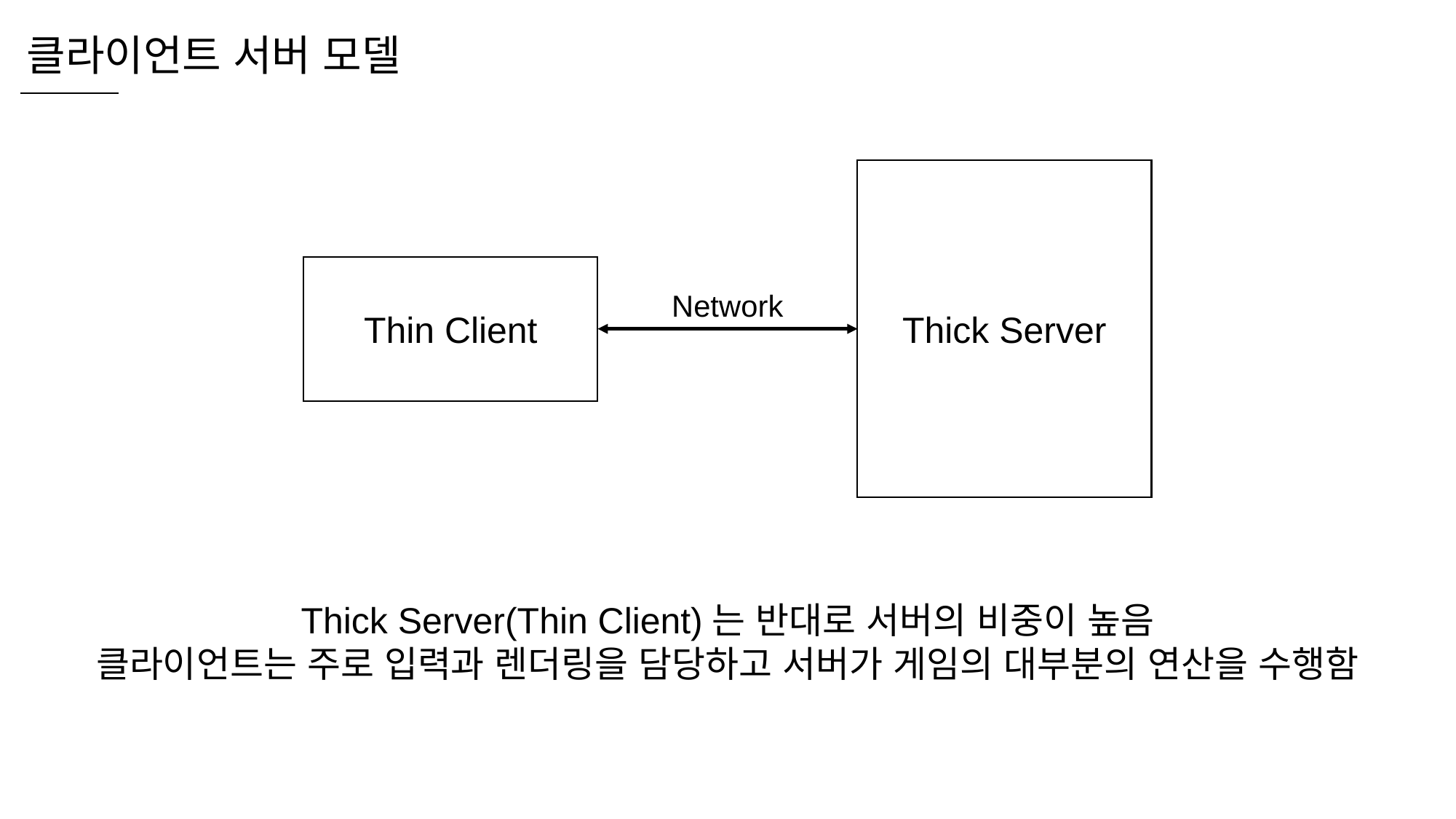

클라이언트 서버 모델
Thick Server
Thin Client
Network
Thick Server(Thin Client)는 반대로 서버의 비중이 높음
클라이언트는 주로 입력과 렌더링을 담당하고 서버가 게임의 대부분의 연산을 수행함